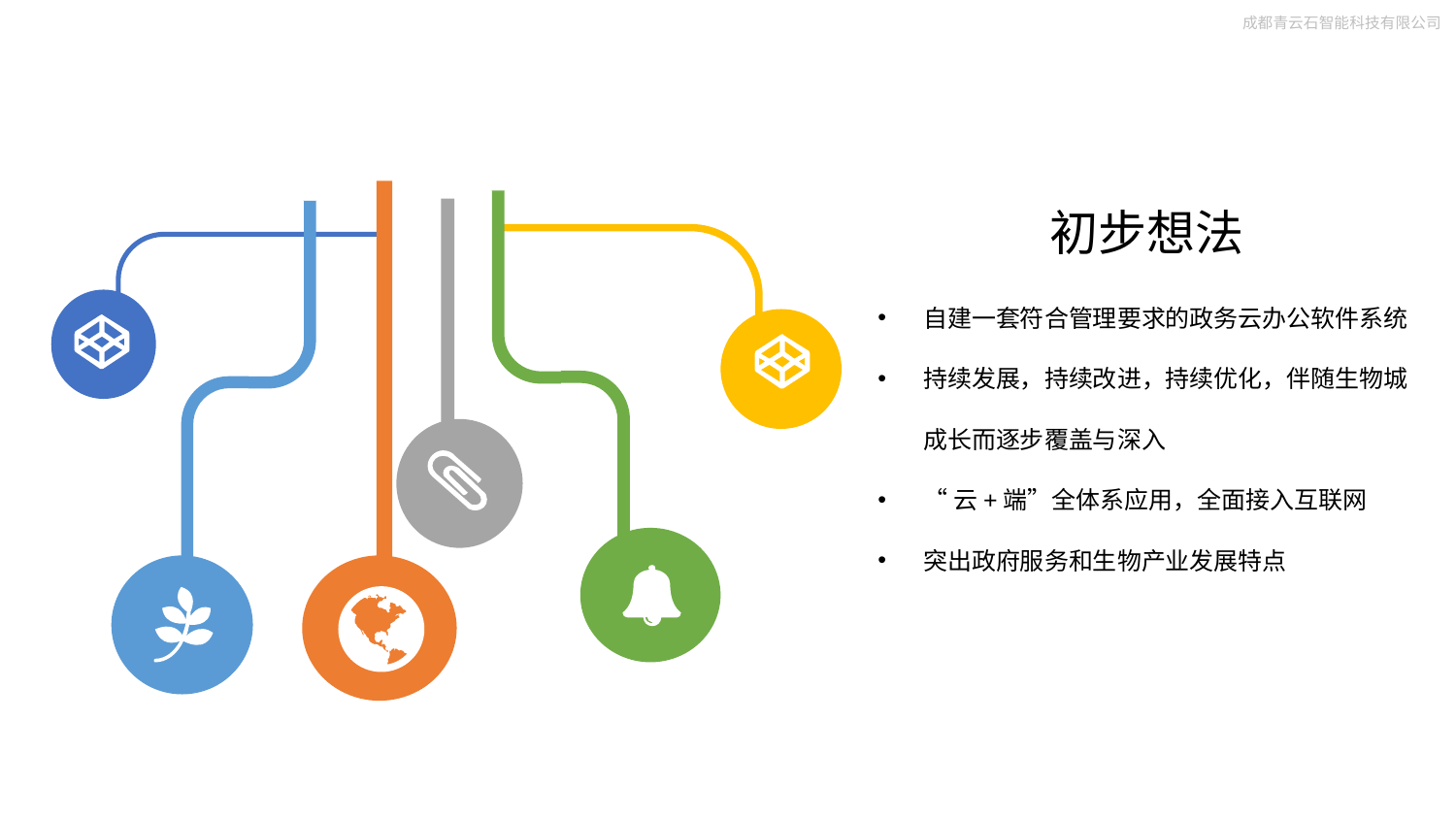

初步想法
自建一套符合管理要求的政务云办公软件系统
持续发展，持续改进，持续优化，伴随生物城成长而逐步覆盖与深入
“云+端”全体系应用，全面接入互联网
突出政府服务和生物产业发展特点